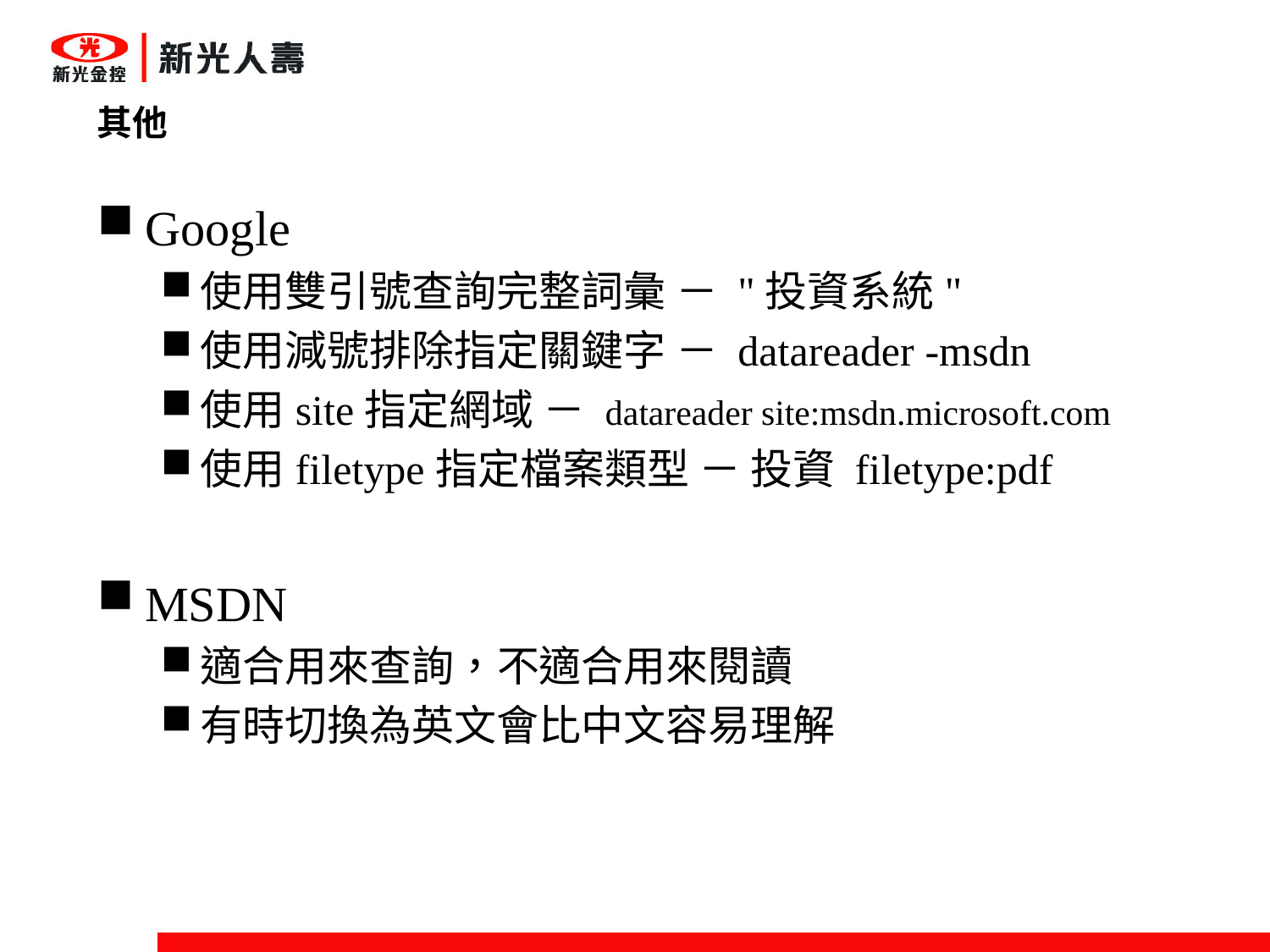

# 其他
Google
使用雙引號查詢完整詞彙 － "投資系統"
使用減號排除指定關鍵字 － datareader -msdn
使用site指定網域 － datareader site:msdn.microsoft.com
使用filetype指定檔案類型 － 投資 filetype:pdf

MSDN
適合用來查詢，不適合用來閱讀
有時切換為英文會比中文容易理解